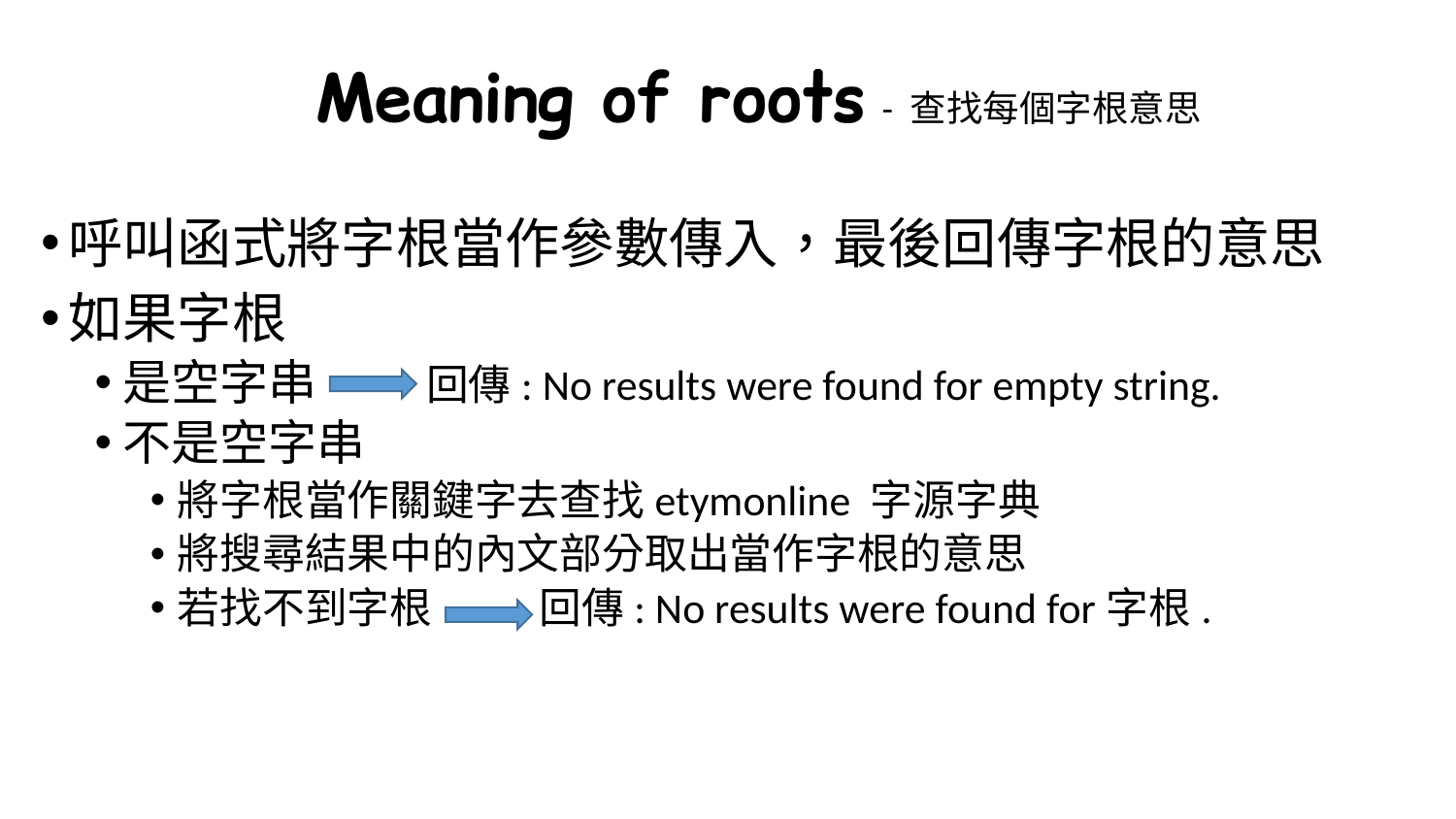

# Meaning of roots - 查找每個字根意思
呼叫函式將字根當作參數傳入，最後回傳字根的意思
如果字根
是空字串          回傳: No results were found for empty string.
不是空字串
將字根當作關鍵字去查找etymonline 字源字典
將搜尋結果中的內文部分取出當作字根的意思
若找不到字根           回傳: No results were found for字根.